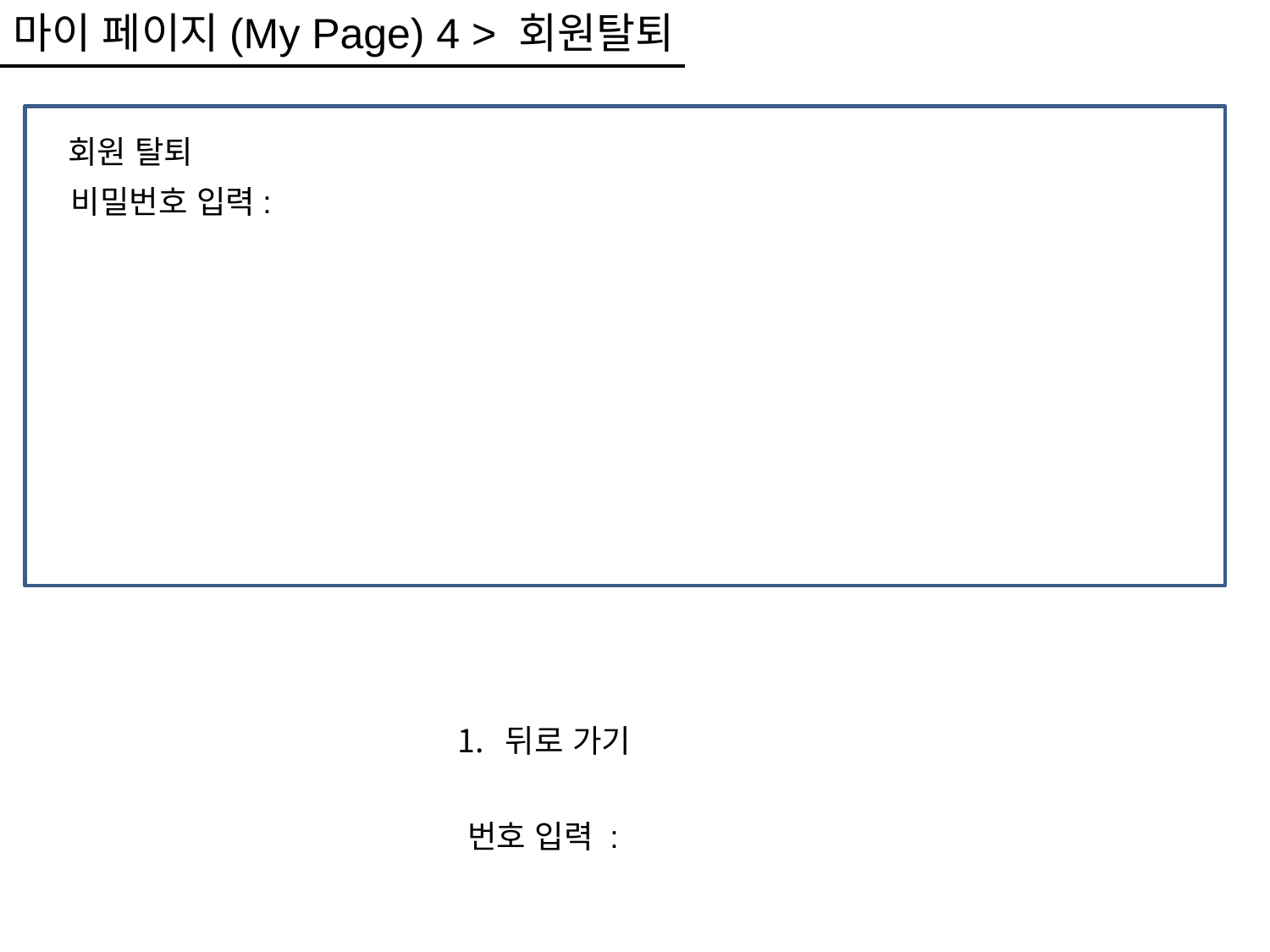

마이 페이지(My Page) 4 > 회원탈퇴

회원 탈퇴
비밀번호 입력:

뒤로 가기
번호 입력 :